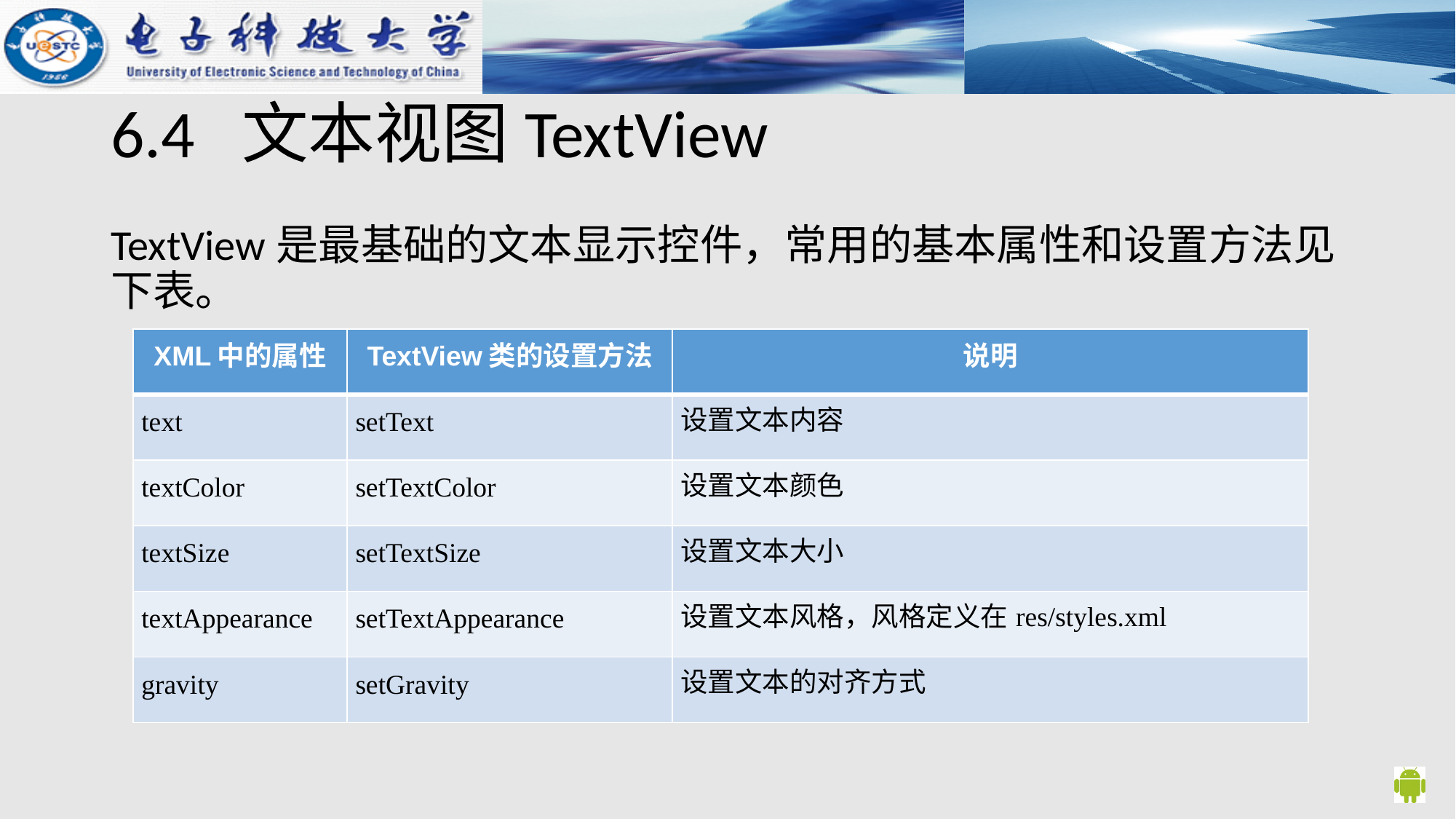

# 6.4  文本视图TextView
TextView是最基础的文本显示控件，常用的基本属性和设置方法见下表。

| XML中的属性 | TextView类的设置方法 | 说明 |
| --- | --- | --- |
| text | setText | 设置文本内容 |
| textColor | setTextColor | 设置文本颜色 |
| textSize | setTextSize | 设置文本大小 |
| textAppearance | setTextAppearance | 设置文本风格，风格定义在res/styles.xml |
| gravity | setGravity | 设置文本的对齐方式 |